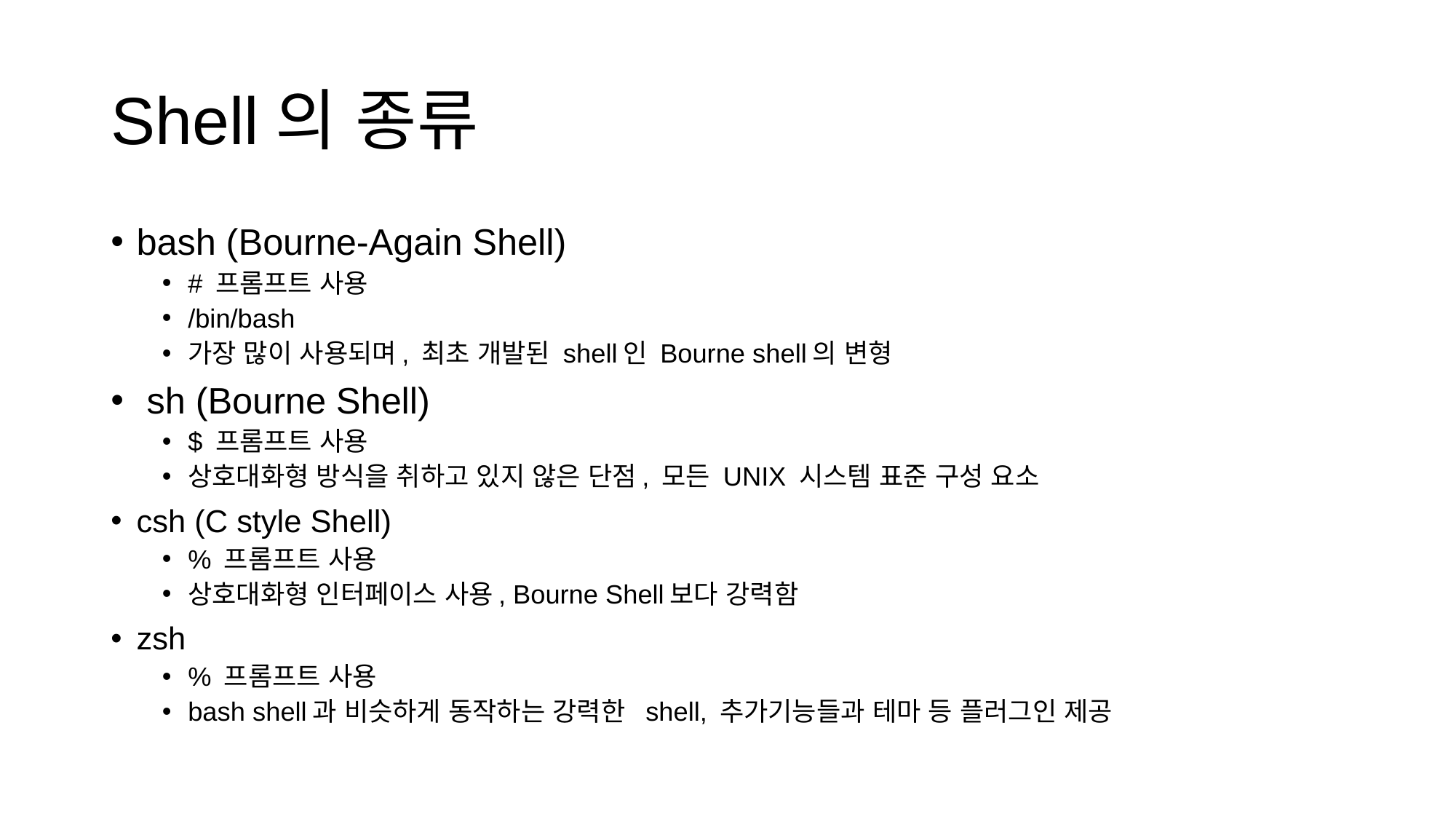

# Shell의 종류
bash (Bourne-Again Shell)
# 프롬프트 사용
/bin/bash
가장 많이 사용되며, 최초 개발된 shell인 Bourne shell의 변형
 sh (Bourne Shell)
$ 프롬프트 사용
상호대화형 방식을 취하고 있지 않은 단점, 모든 UNIX 시스템 표준 구성 요소
csh (C style Shell)
% 프롬프트 사용
상호대화형 인터페이스 사용, Bourne Shell보다 강력함
zsh
% 프롬프트 사용
bash shell과 비슷하게 동작하는 강력한  shell, 추가기능들과 테마 등 플러그인 제공